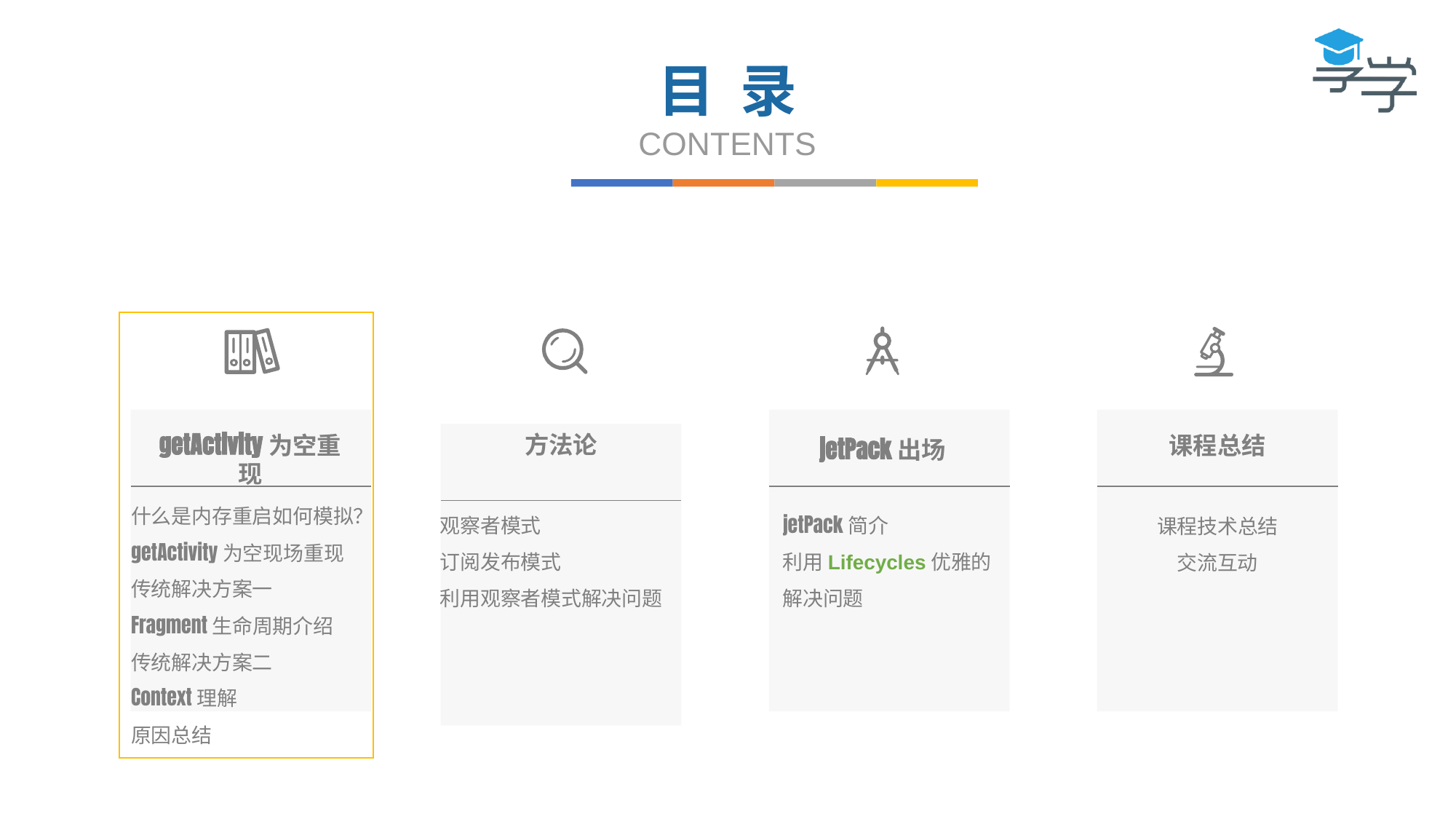

目  录
CONTENTS

方法论
getActivity为空重现
课程总结
jetPack出场
什么是内存重启如何模拟？
getActivity为空现场重现
传统解决方案一
Fragment生命周期介绍
传统解决方案二
Context理解
原因总结

观察者模式
订阅发布模式
利用观察者模式解决问题

jetPack简介
利用Lifecycles优雅的解决问题
课程技术总结
交流互动